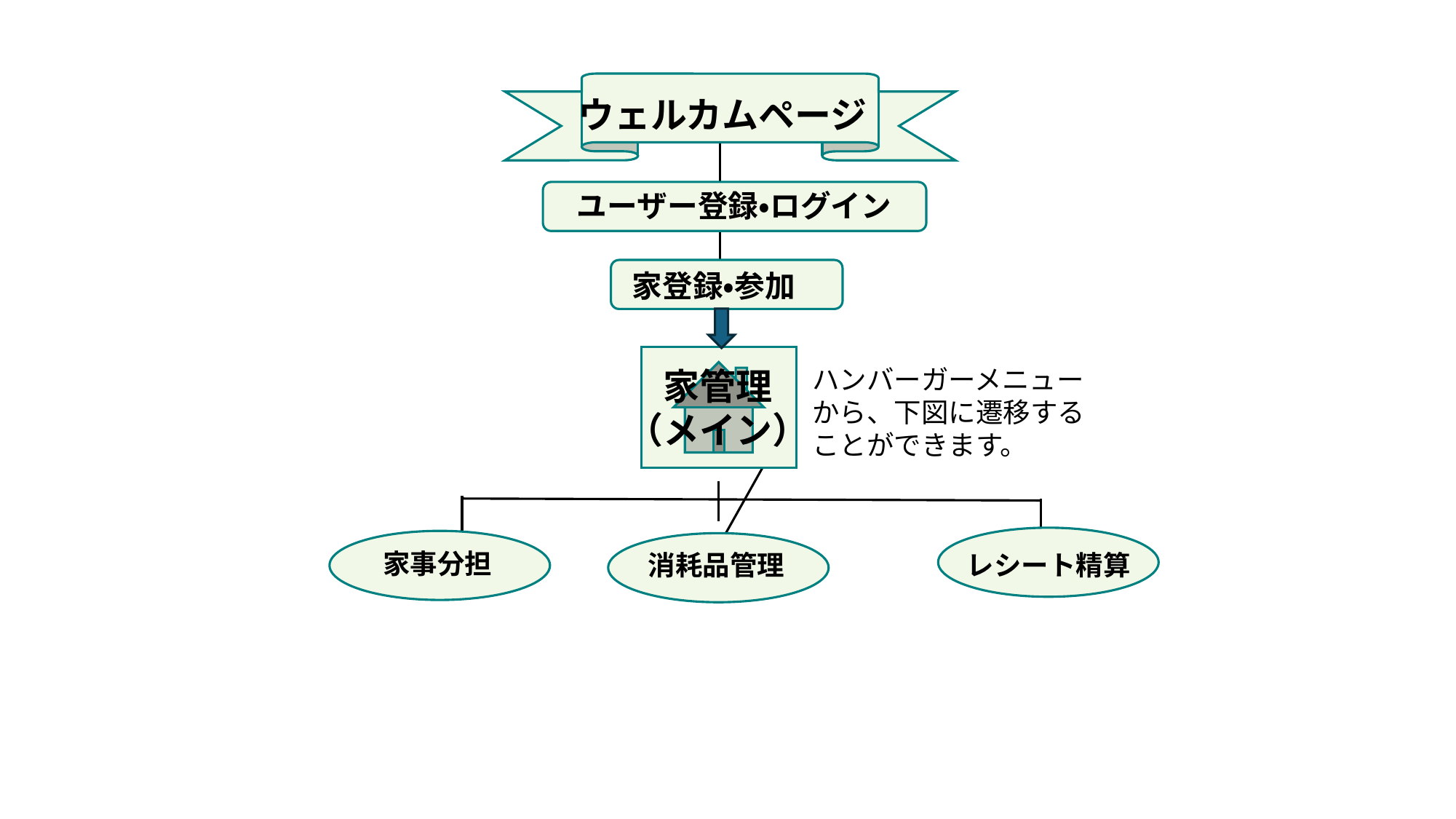

ウェルカムページ
ユーザー登録・ログイン

家登録・参加

家管理
（メイン）

家事分担
レシート精算
消耗品管理
ハンバーガーメニューから、下図に遷移することができます。